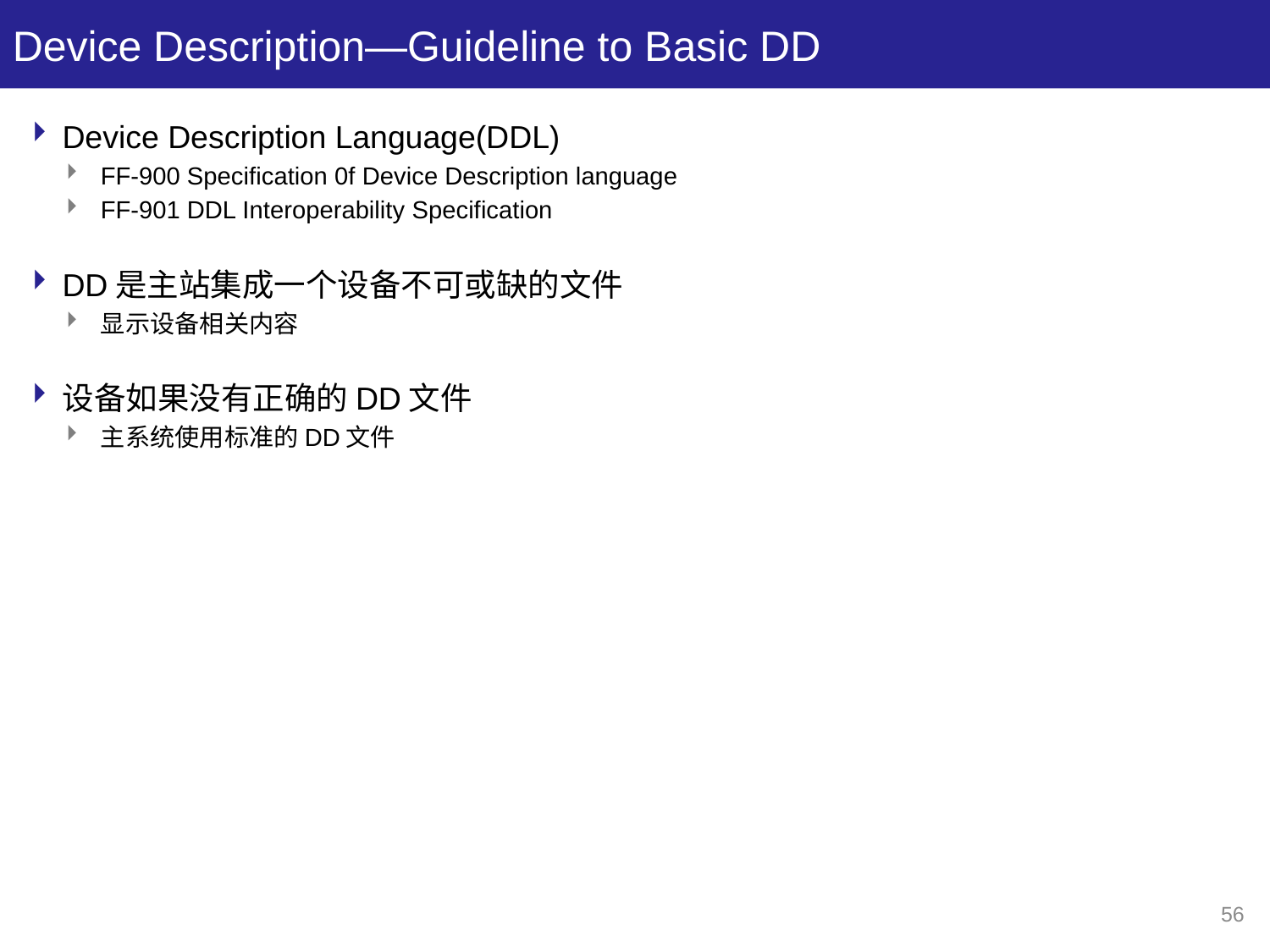

# Device Description—Guideline to Basic DD
Device Description Language(DDL)
FF-900 Specification 0f Device Description language
FF-901 DDL Interoperability Specification

DD是主站集成一个设备不可或缺的文件
显示设备相关内容

设备如果没有正确的DD文件
主系统使用标准的DD文件

56